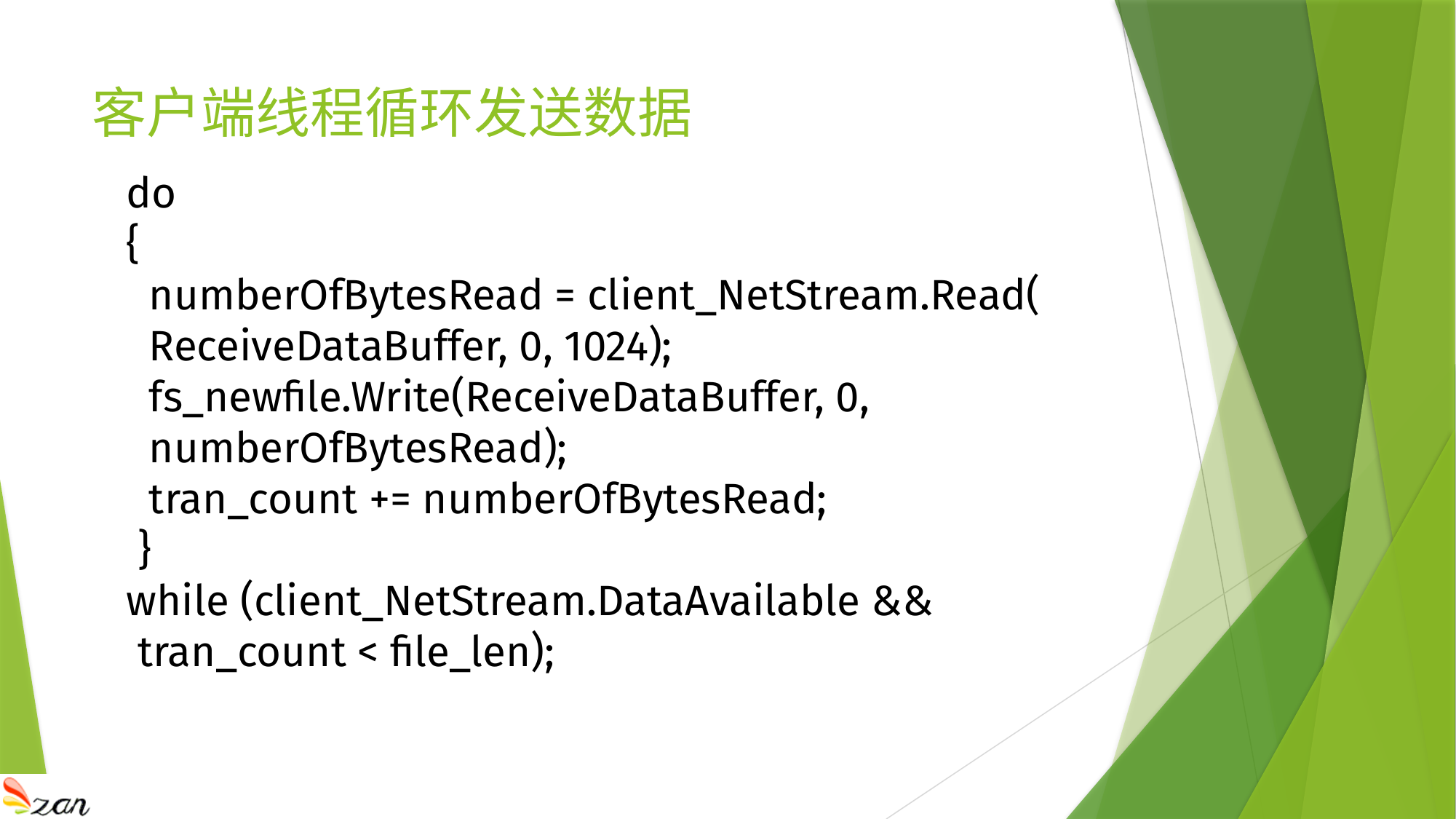

# 客户端线程循环发送数据
do
{
  numberOfBytesRead = client_NetStream.Read(
  ReceiveDataBuffer, 0, 1024);
  fs_newfile.Write(ReceiveDataBuffer, 0,
  numberOfBytesRead);
  tran_count += numberOfBytesRead;
 }
while (client_NetStream.DataAvailable &&
 tran_count < file_len);